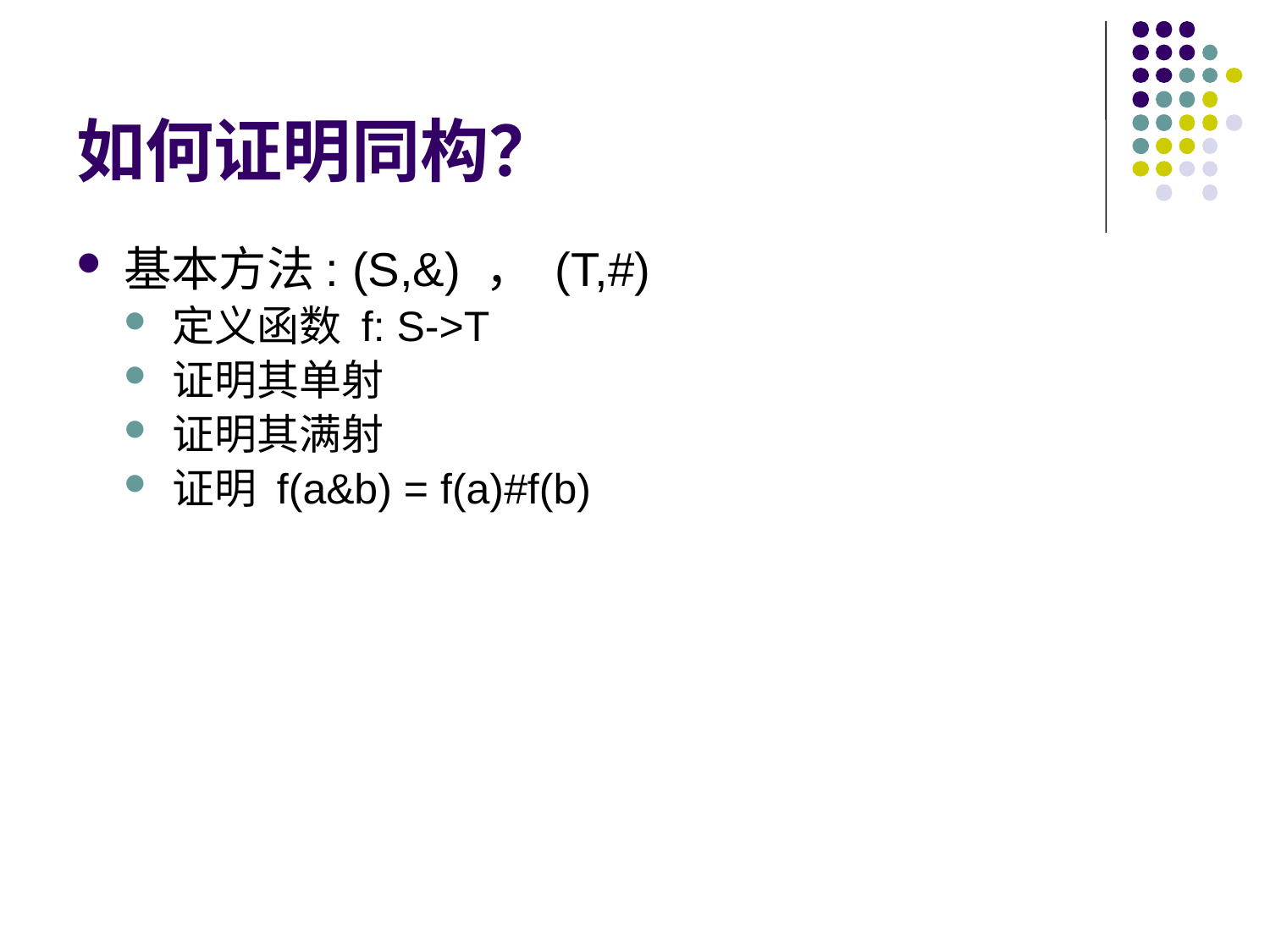

# 如何证明同构？
基本方法: (S,&) ， (T,#)
定义函数 f: S->T
证明其单射
证明其满射
证明 f(a&b) = f(a)#f(b)